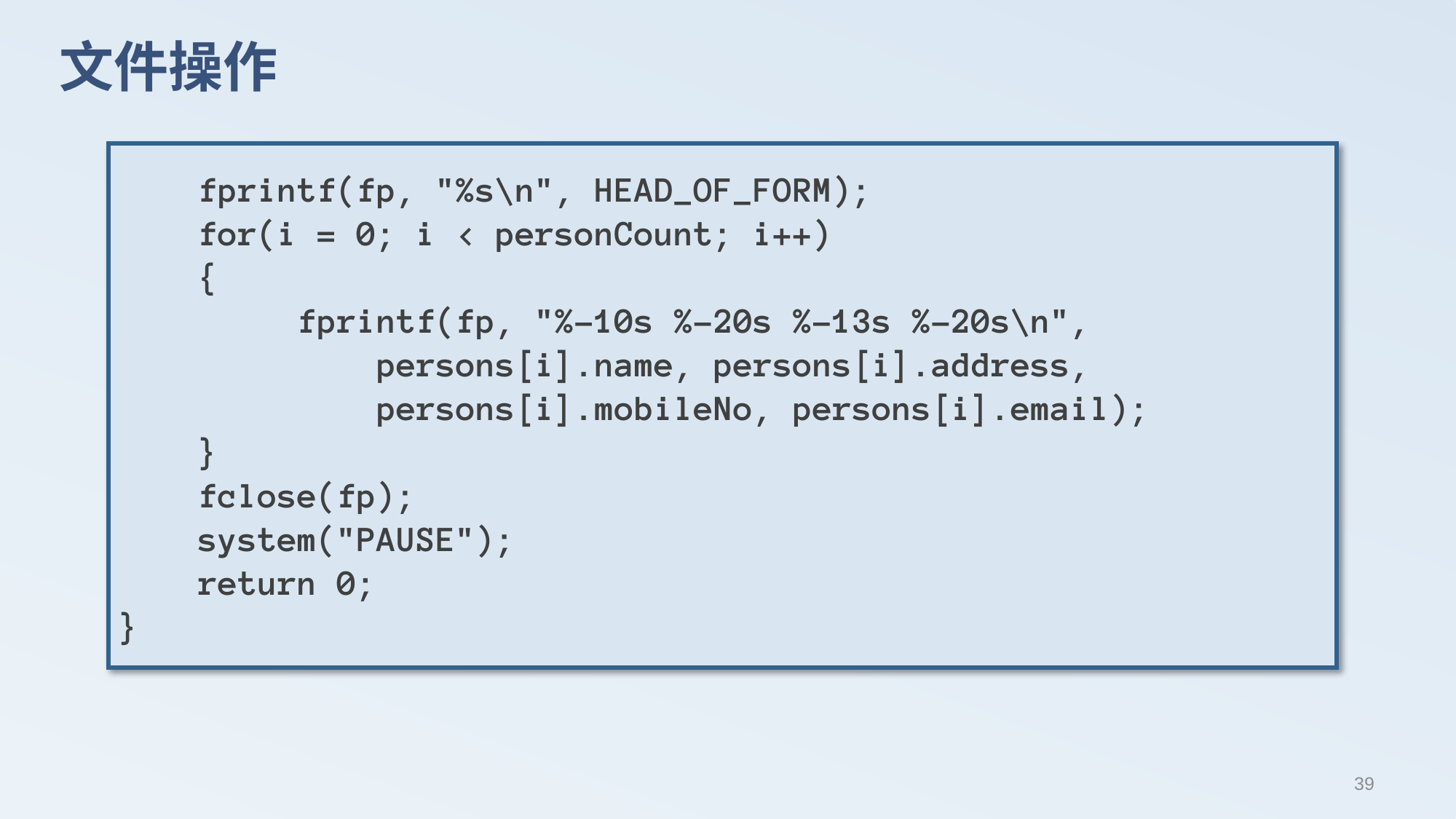

# 文件操作
    fprintf(fp, "%s\n", HEAD_OF_FORM);
    for(i = 0; i < personCount; i++)
    {
         fprintf(fp, "%-10s %-20s %-13s %-20s\n",
             persons[i].name, persons[i].address,
             persons[i].mobileNo, persons[i].email);
    }
    fclose(fp);
    system("PAUSE");
    return 0;
}